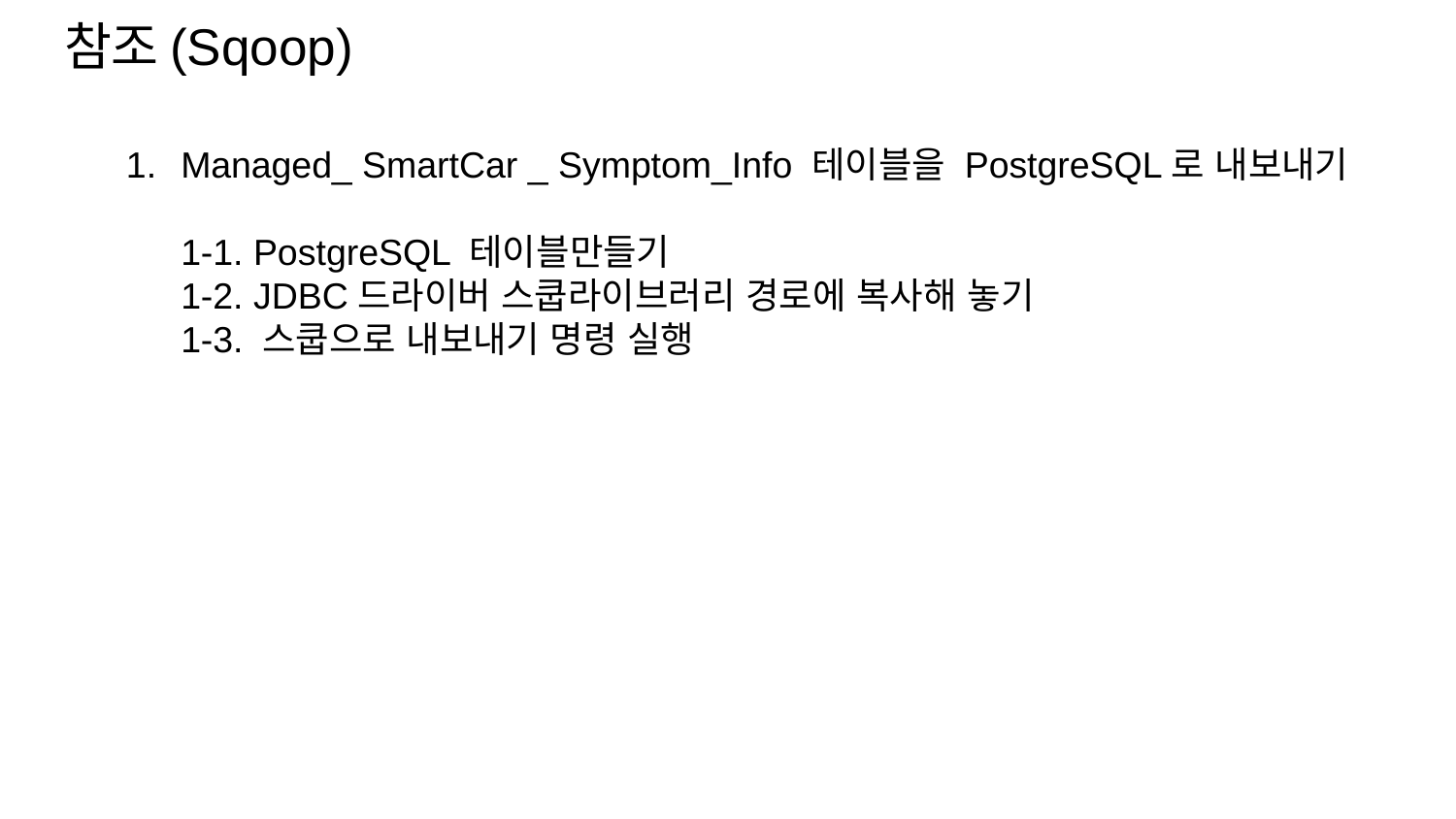

# 참조(Sqoop)
Managed_ SmartCar _ Symptom_Info 테이블을 PostgreSQL로 내보내기

1-1. PostgreSQL 테이블만들기
1-2. JDBC드라이버 스쿱라이브러리 경로에 복사해 놓기
1-3. 스쿱으로 내보내기 명령 실행